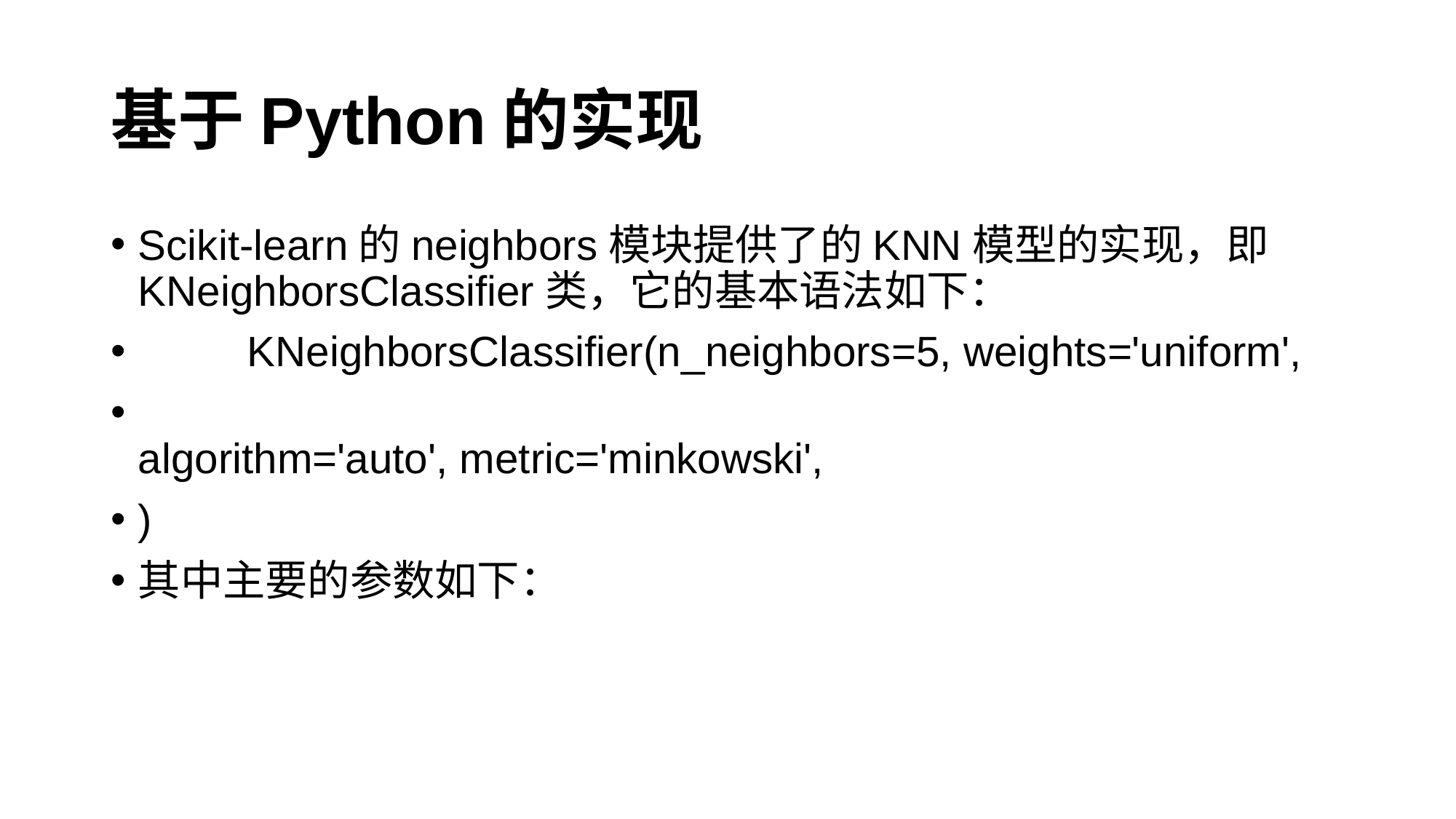

# 基于Python的实现
Scikit-learn的neighbors模块提供了的KNN模型的实现，即KNeighborsClassifier类，它的基本语法如下：
	KNeighborsClassifier(n_neighbors=5, weights='uniform',
					algorithm='auto', metric='minkowski',
)
其中主要的参数如下：